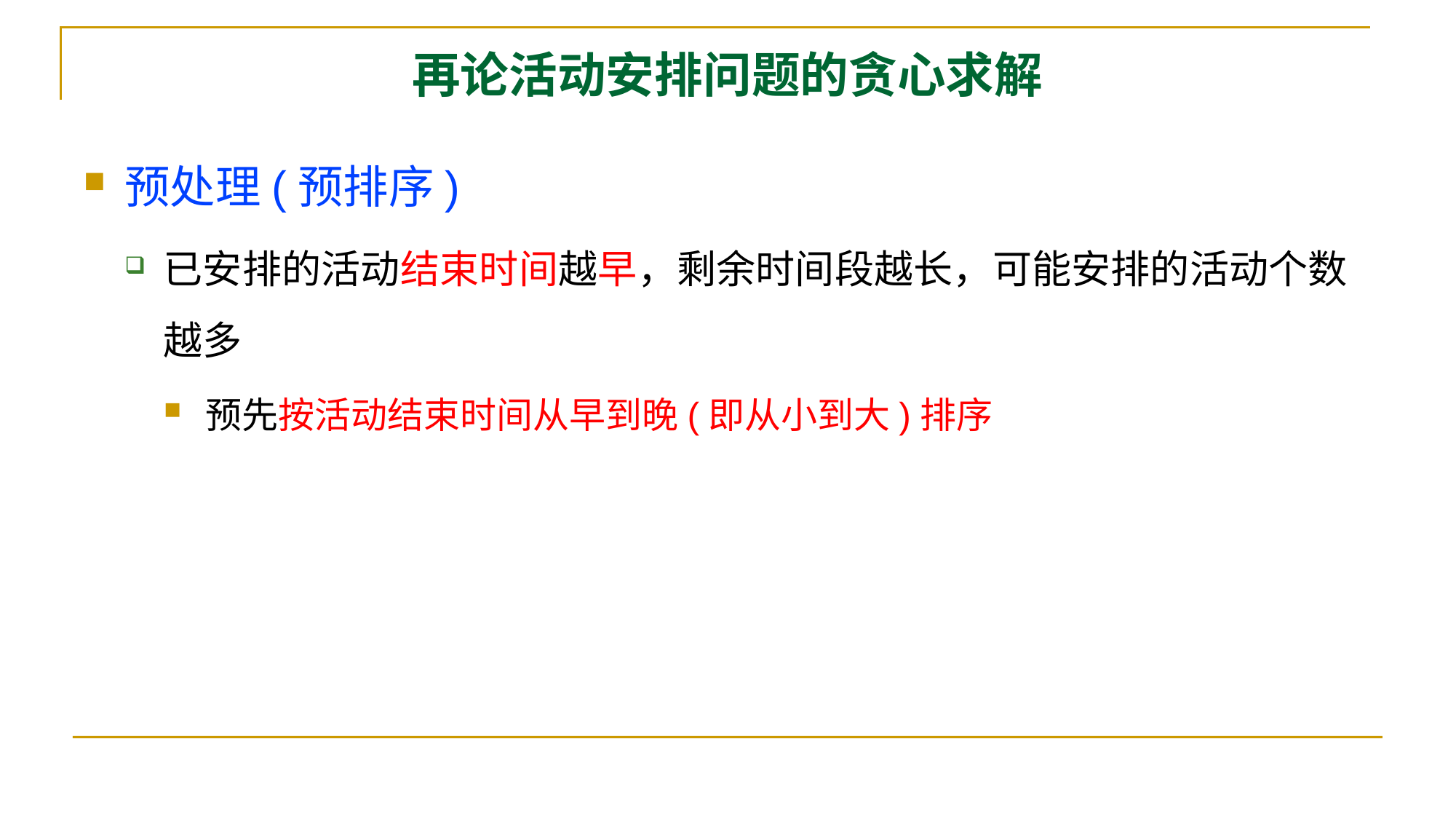

# 再论活动安排问题的贪心求解
预处理(预排序)
已安排的活动结束时间越早，剩余时间段越长，可能安排的活动个数越多
预先按活动结束时间从早到晚(即从小到大)排序